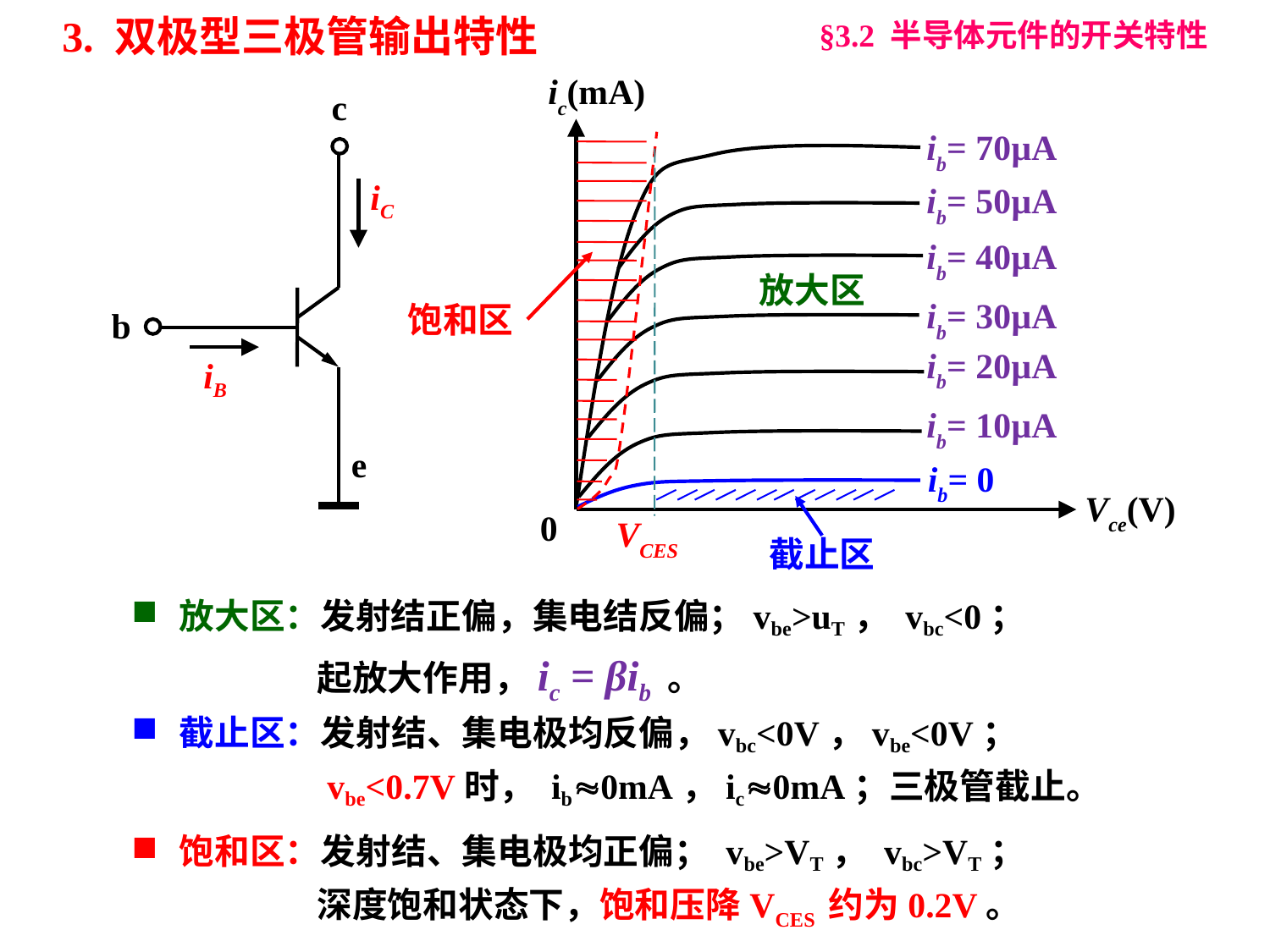

3. 双极型三极管输出特性
§3.2 半导体元件的开关特性
ic(mA)

Vce(V)

放大区
饱和区
ib= 0
VCES
截止区
0
c

iC
b

iB
e
ib= 70µA
ib= 50µA
ib= 40µA
ib= 30µA
ib= 20µA
ib= 10µA
放大区：发射结正偏，集电结反偏；vbe>uT， vbc<0；
                      起放大作用，ic = βib 。
截止区：发射结、集电极均反偏，vbc<0V，vbe<0V；
                      vbe<0.7V时， ib≈0mA，ic≈0mA；三极管截止。
饱和区：发射结、集电极均正偏； vbe>VT， vbc>VT；
                      深度饱和状态下，饱和压降VCES 约为0.2V。